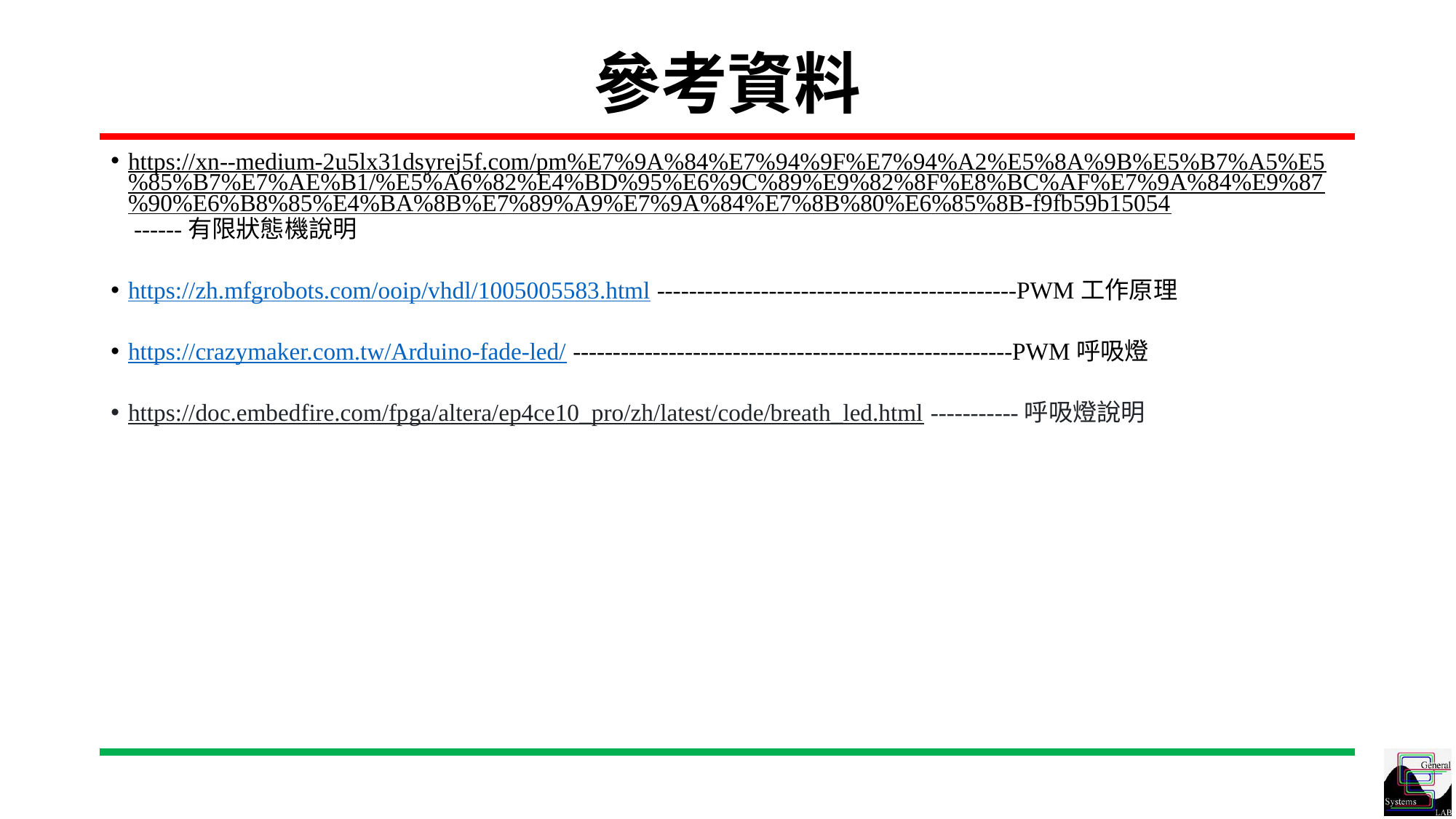

# 參考資料
https://xn--medium-2u5lx31dsyrej5f.com/pm%E7%9A%84%E7%94%9F%E7%94%A2%E5%8A%9B%E5%B7%A5%E5%85%B7%E7%AE%B1/%E5%A6%82%E4%BD%95%E6%9C%89%E9%82%8F%E8%BC%AF%E7%9A%84%E9%87%90%E6%B8%85%E4%BA%8B%E7%89%A9%E7%9A%84%E7%8B%80%E6%85%8B-f9fb59b15054 ------有限狀態機說明

https://zh.mfgrobots.com/ooip/vhdl/1005005583.html ---------------------------------------------PWM工作原理

https://crazymaker.com.tw/Arduino-fade-led/ -------------------------------------------------------PWM呼吸燈

https://doc.embedfire.com/fpga/altera/ep4ce10_pro/zh/latest/code/breath_led.html -----------呼吸燈說明